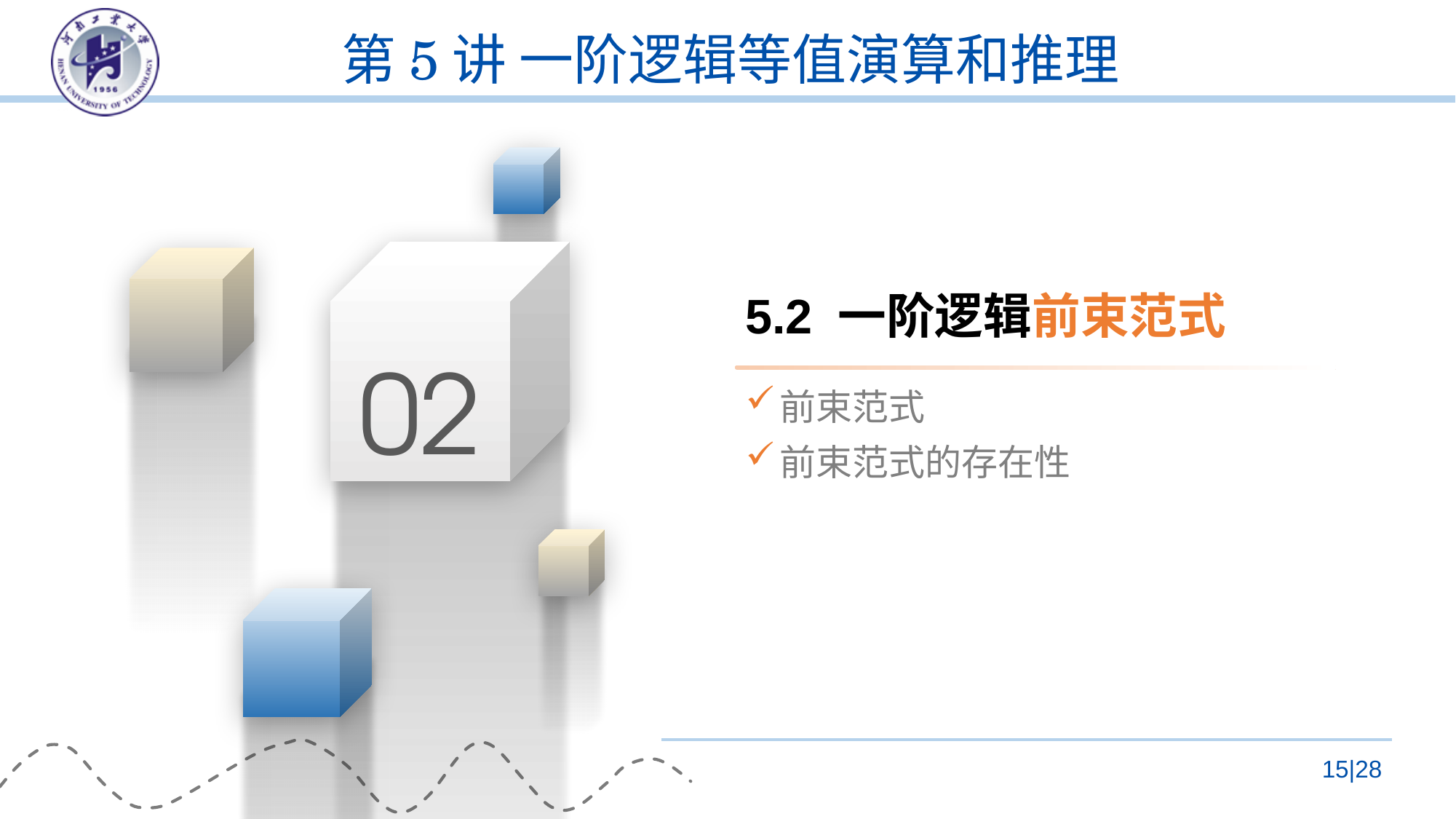

# 第5讲 一阶逻辑等值演算和推理

02

5.2 一阶逻辑前束范式

前束范式
前束范式的存在性

15|28